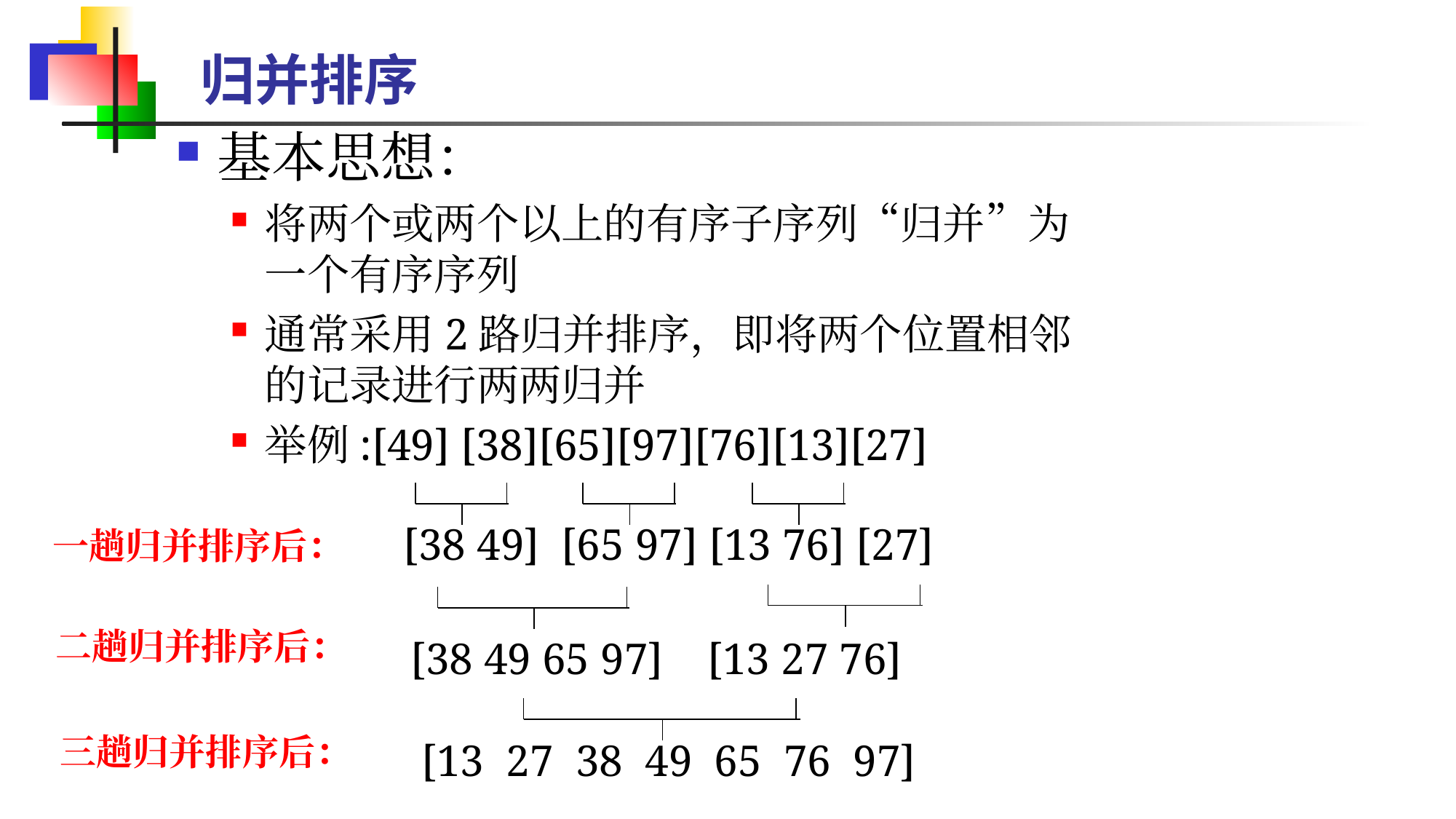

归并排序
基本思想：
将两个或两个以上的有序子序列“归并”为一个有序序列
通常采用2路归并排序，即将两个位置相邻的记录进行两两归并
举例:[49] [38][65][97][76][13][27]
[38 49]  [65 97] [13 76] [27]
一趟归并排序后：
二趟归并排序后：
[38 49 65 97]    [13 27 76]
三趟归并排序后：
[13  27  38  49  65  76  97]